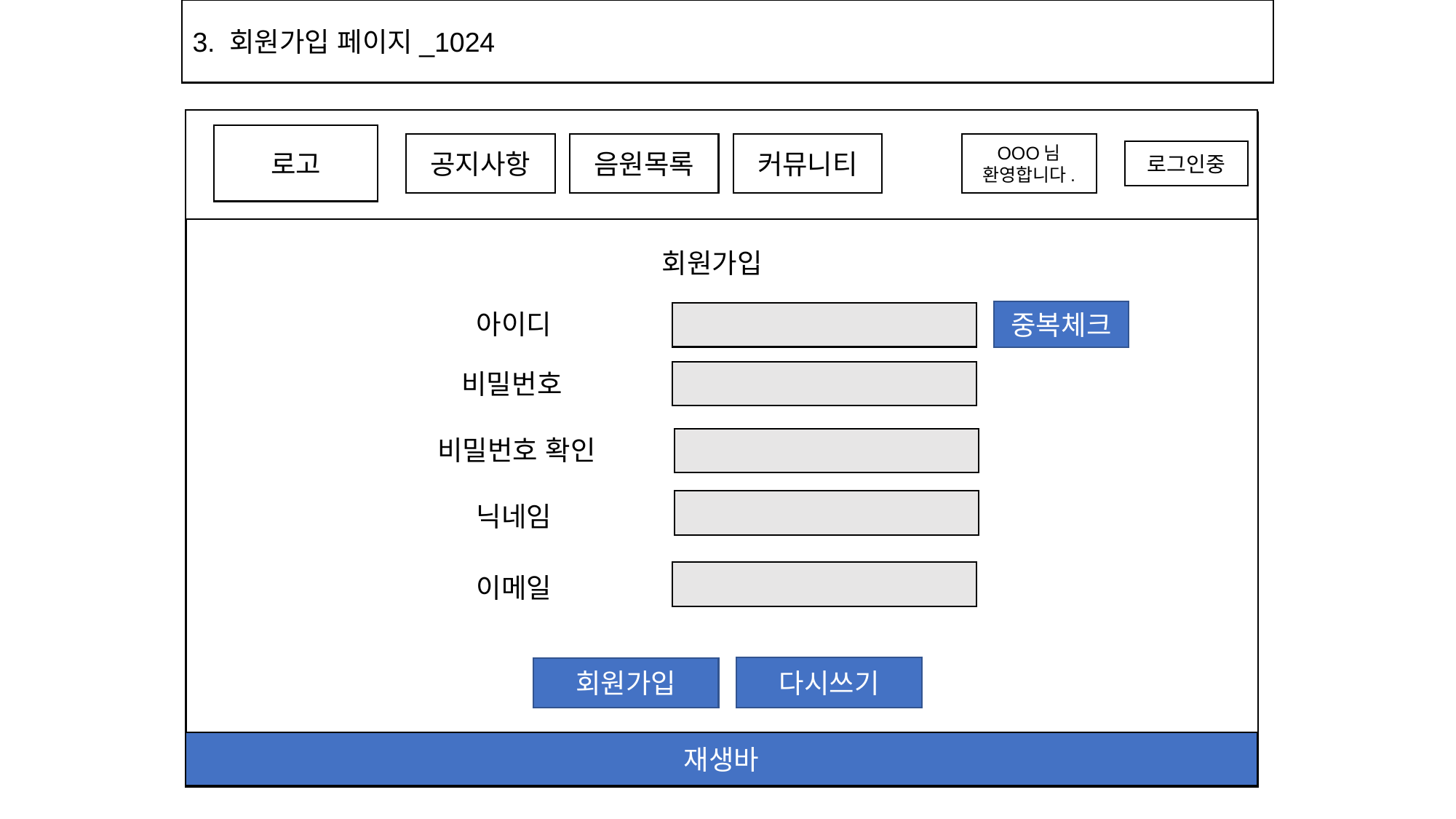

3. 회원가입 페이지_1024

로고
공지사항
음원목록
커뮤니티
로그인중
재생바
OOO님 환영합니다.
회원가입
아이디
중복체크

비밀번호
비밀번호 확인

닉네임

이메일
다시쓰기
회원가입